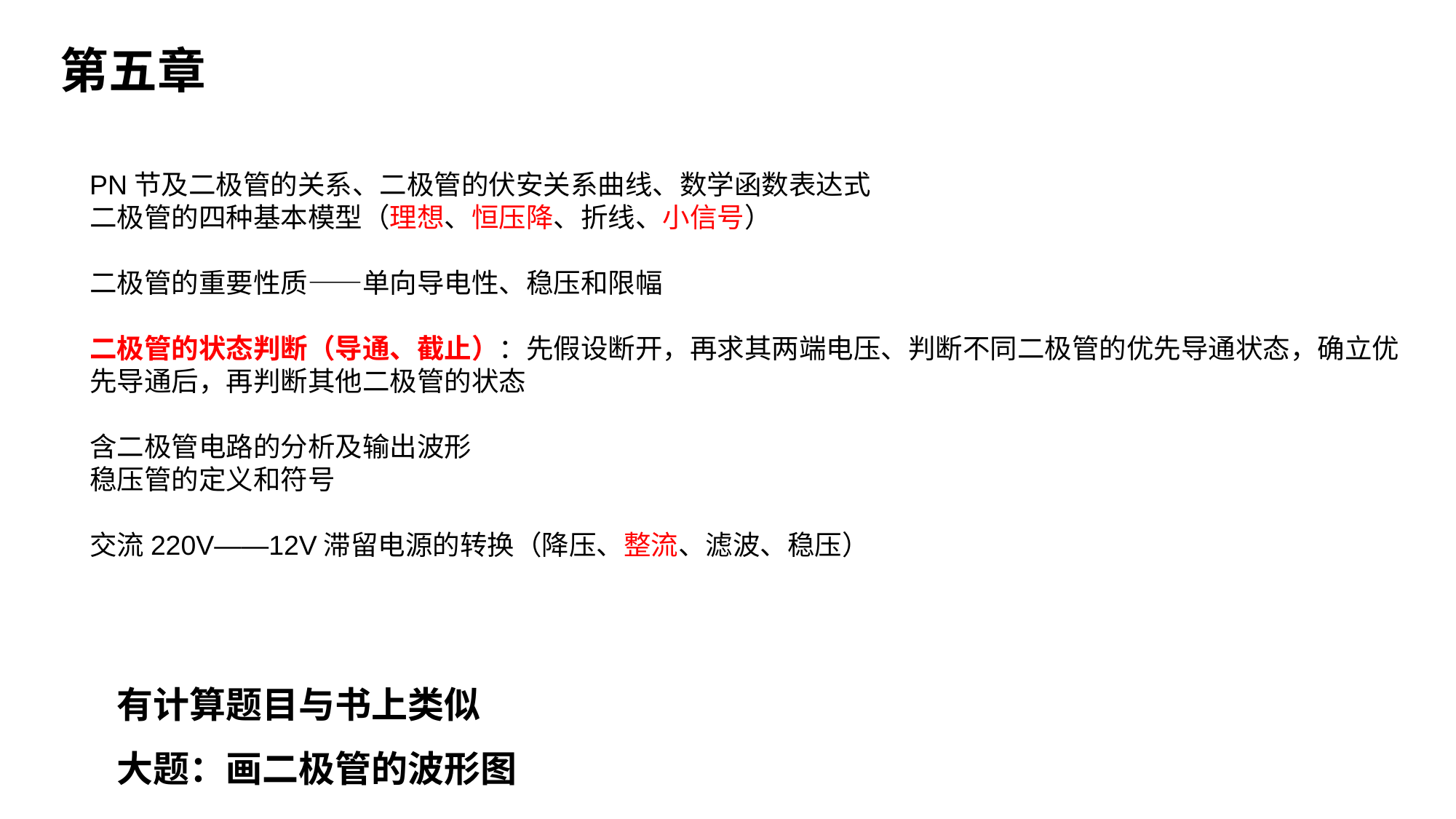

第五章
PN节及二极管的关系、二极管的伏安关系曲线、数学函数表达式
二极管的四种基本模型（理想、恒压降、折线、小信号）

二极管的重要性质——单向导电性、稳压和限幅

二极管的状态判断（导通、截止）：先假设断开，再求其两端电压、判断不同二极管的优先导通状态，确立优先导通后，再判断其他二极管的状态

含二极管电路的分析及输出波形
稳压管的定义和符号

交流220V——12V滞留电源的转换（降压、整流、滤波、稳压）
有计算题目与书上类似
大题：画二极管的波形图